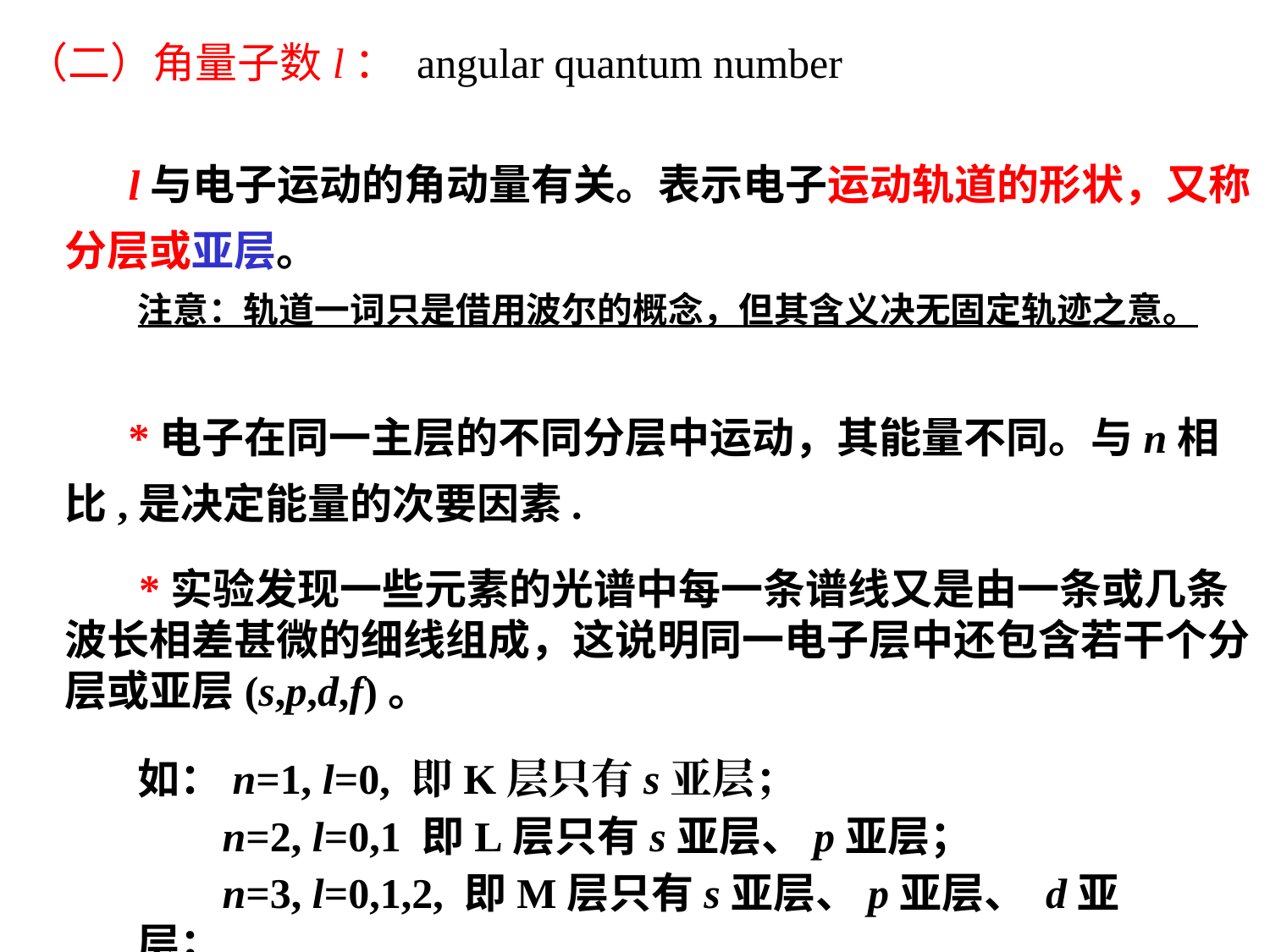

（二）角量子数l： angular quantum number
      l与电子运动的角动量有关。表示电子运动轨道的形状，又称分层或亚层。
        注意：轨道一词只是借用波尔的概念，但其含义决无固定轨迹之意。

      *电子在同一主层的不同分层中运动，其能量不同。与n相比,是决定能量的次要因素.
       *实验发现一些元素的光谱中每一条谱线又是由一条或几条波长相差甚微的细线组成，这说明同一电子层中还包含若干个分层或亚层(s,p,d,f)。
如：n=1, l=0, 即K层只有s亚层；
        n=2, l=0,1 即L层只有s亚层、p亚层；
        n=3, l=0,1,2, 即M层只有s亚层、p亚层、 d亚层；